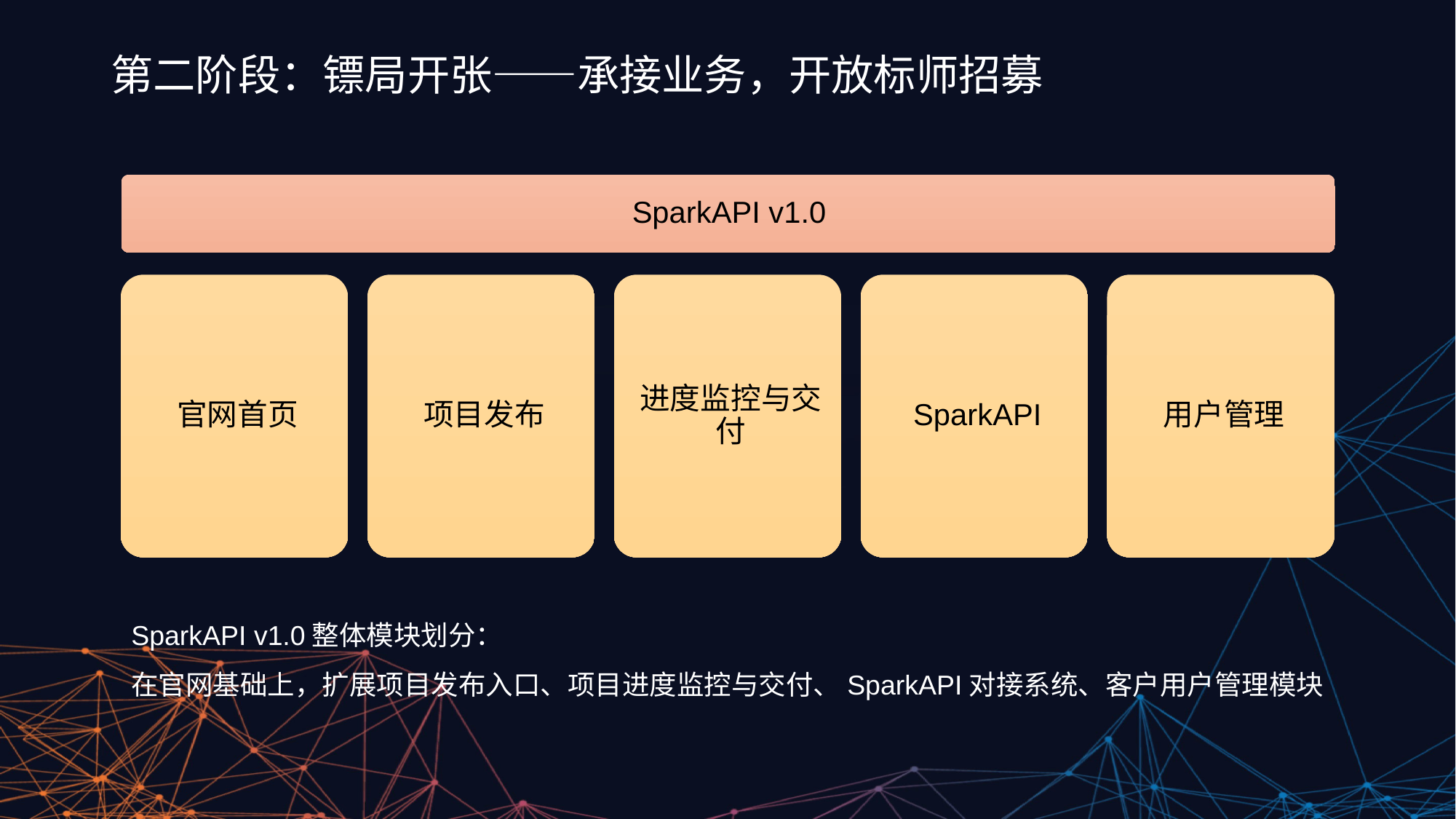

# 第二阶段：镖局开张——承接业务，开放标师招募
SparkAPI v1.0
官网首页
项目发布
进度监控与交付
SparkAPI
用户管理
SparkAPI v1.0整体模块划分：
在官网基础上，扩展项目发布入口、项目进度监控与交付、SparkAPI对接系统、客户用户管理模块